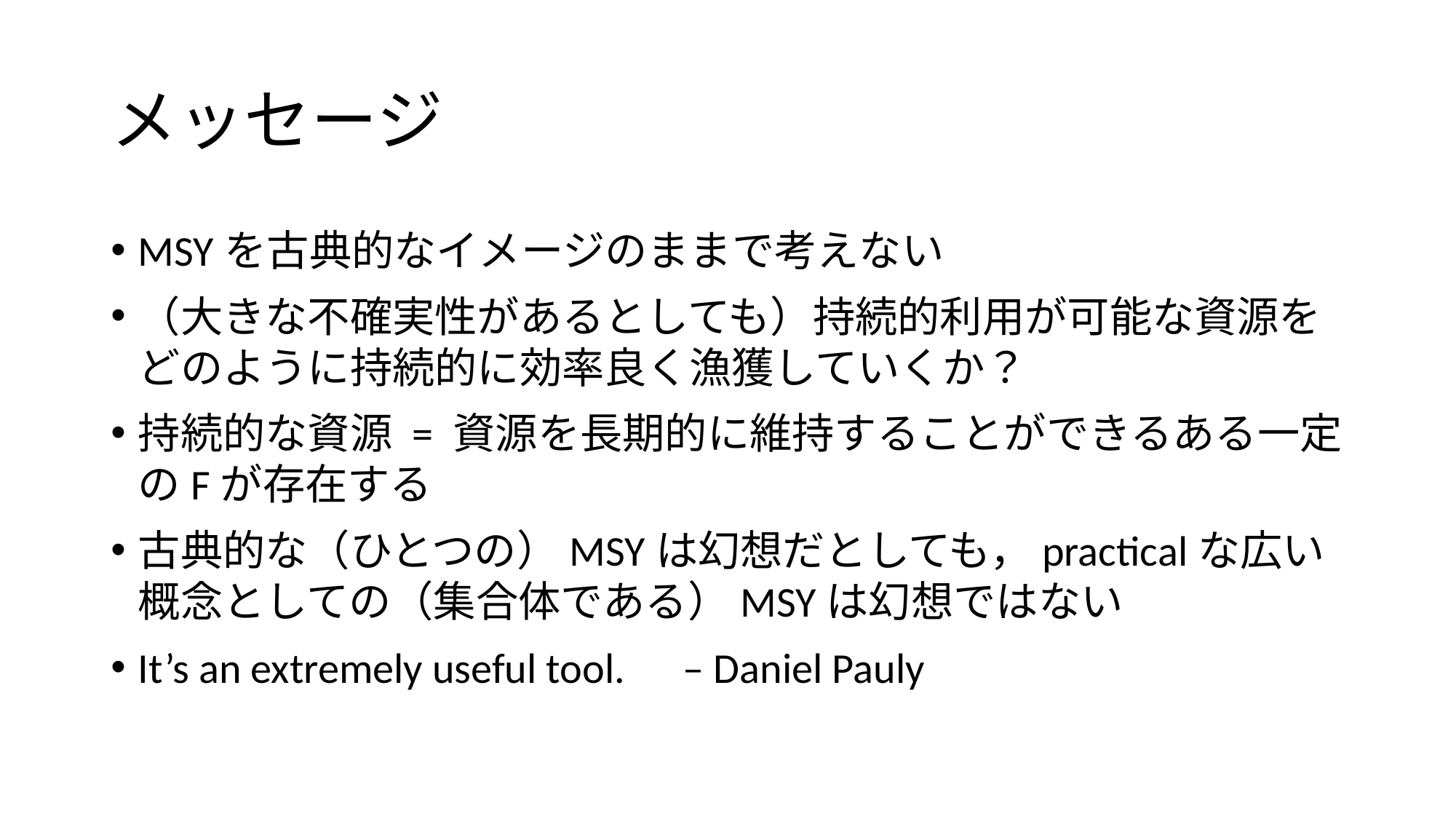

# メッセージ
MSYを古典的なイメージのままで考えない
（大きな不確実性があるとしても）持続的利用が可能な資源をどのように持続的に効率良く漁獲していくか？
持続的な資源 = 資源を長期的に維持することができるある一定のFが存在する
古典的な（ひとつの）MSYは幻想だとしても，practicalな広い概念としての（集合体である）MSYは幻想ではない
It’s an extremely useful tool.      – Daniel Pauly